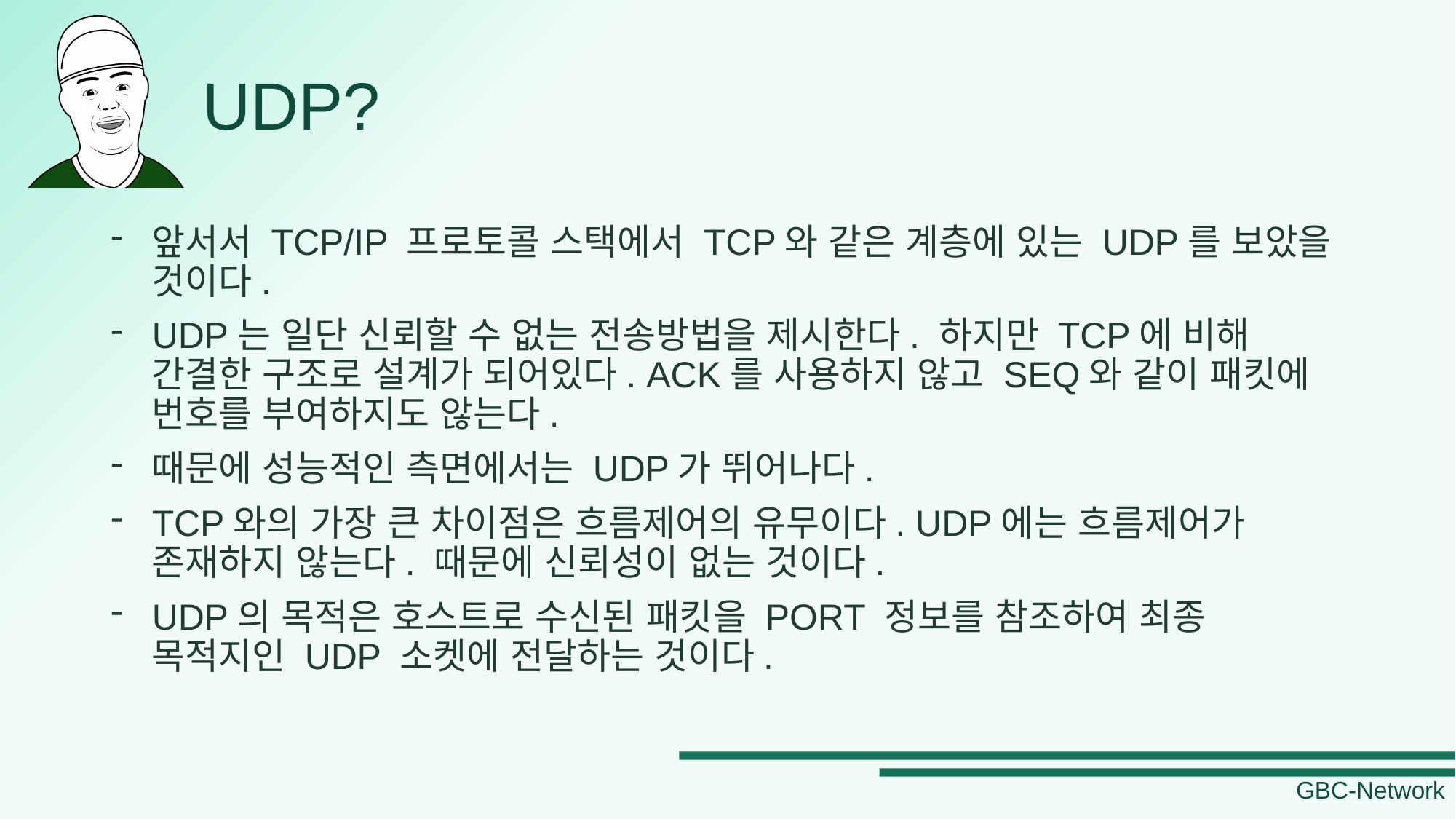

# UDP?
앞서서 TCP/IP 프로토콜 스택에서 TCP와 같은 계층에 있는 UDP를 보았을 것이다.
UDP는 일단 신뢰할 수 없는 전송방법을 제시한다. 하지만 TCP에 비해 간결한 구조로 설계가 되어있다. ACK를 사용하지 않고 SEQ와 같이 패킷에 번호를 부여하지도 않는다.
때문에 성능적인 측면에서는 UDP가 뛰어나다.
TCP와의 가장 큰 차이점은 흐름제어의 유무이다. UDP에는 흐름제어가 존재하지 않는다. 때문에 신뢰성이 없는 것이다.
UDP의 목적은 호스트로 수신된 패킷을 PORT 정보를 참조하여 최종 목적지인 UDP 소켓에 전달하는 것이다.